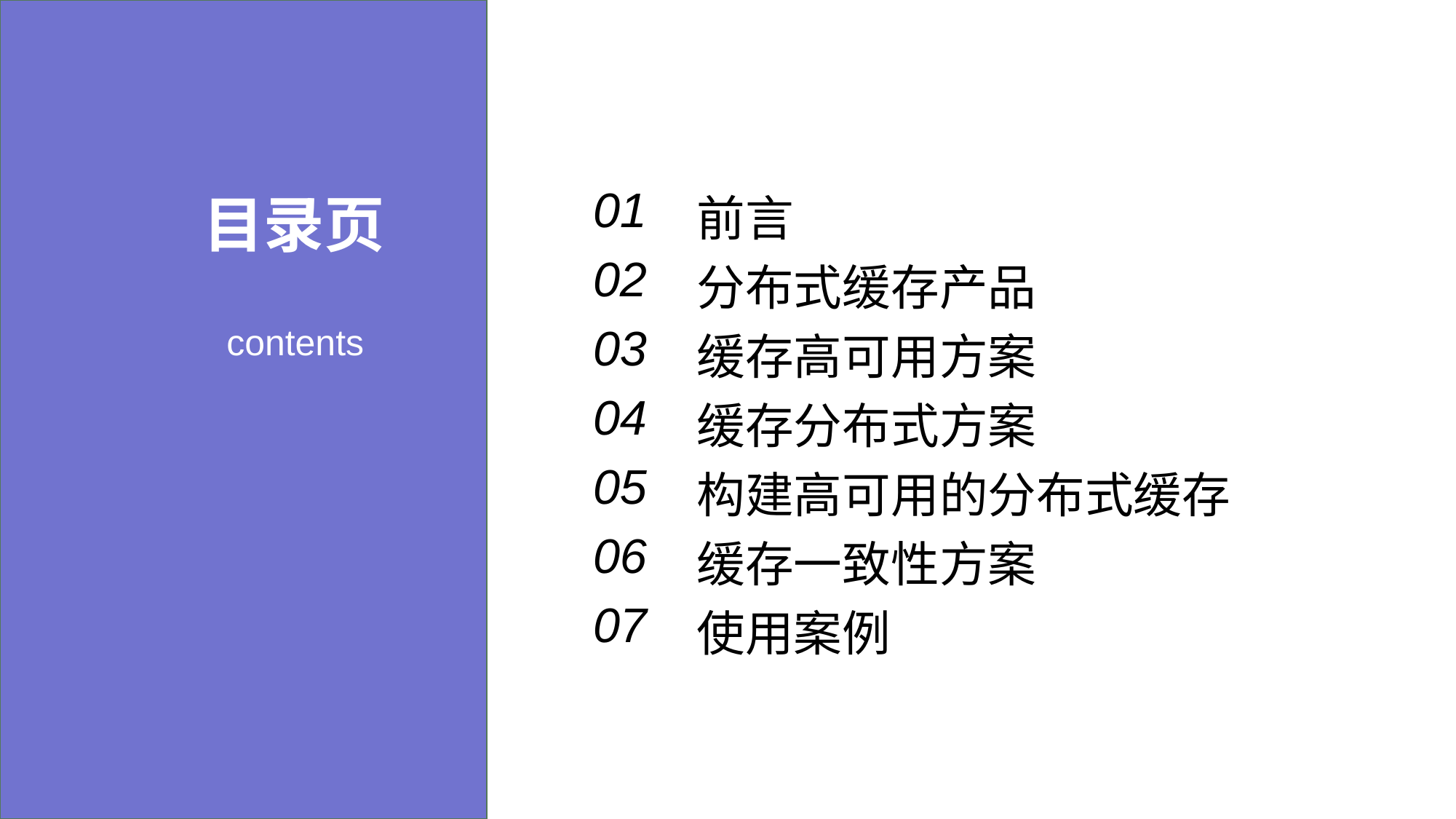

| 01 | 前言 |
| --- | --- |
| 02 | 分布式缓存产品 |
| 03 | 缓存高可用方案 |
| 04 | 缓存分布式方案 |
| 05 | 构建高可用的分布式缓存 |
| 06 | 缓存一致性方案 |
| 07 | 使用案例 |
目录页
contents